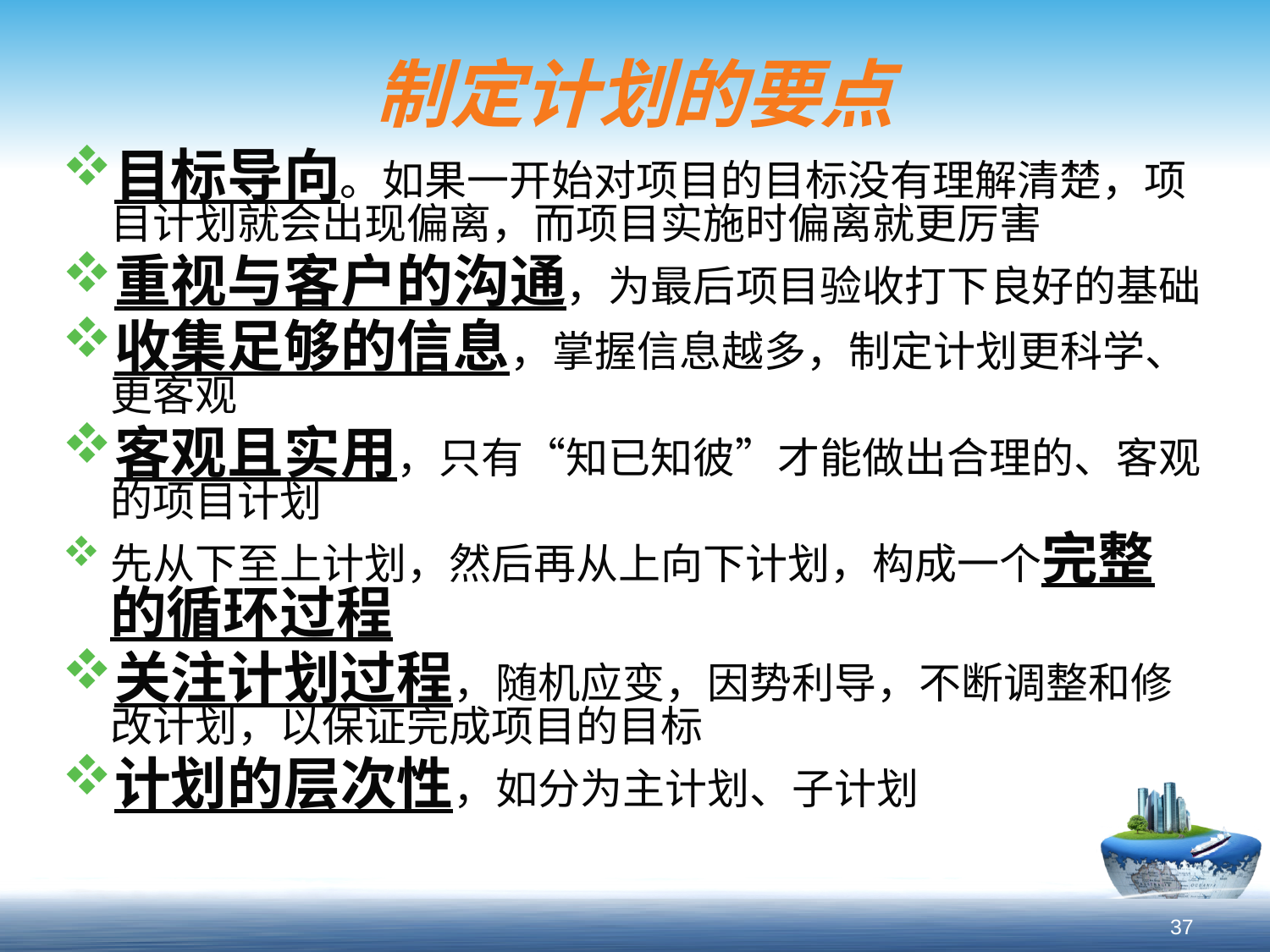

# 制定计划的要点
目标导向。如果一开始对项目的目标没有理解清楚，项目计划就会出现偏离，而项目实施时偏离就更厉害
重视与客户的沟通，为最后项目验收打下良好的基础
收集足够的信息，掌握信息越多，制定计划更科学、更客观
客观且实用，只有“知已知彼”才能做出合理的、客观的项目计划
先从下至上计划，然后再从上向下计划，构成一个完整的循环过程
关注计划过程，随机应变，因势利导，不断调整和修改计划，以保证完成项目的目标
计划的层次性，如分为主计划、子计划
37